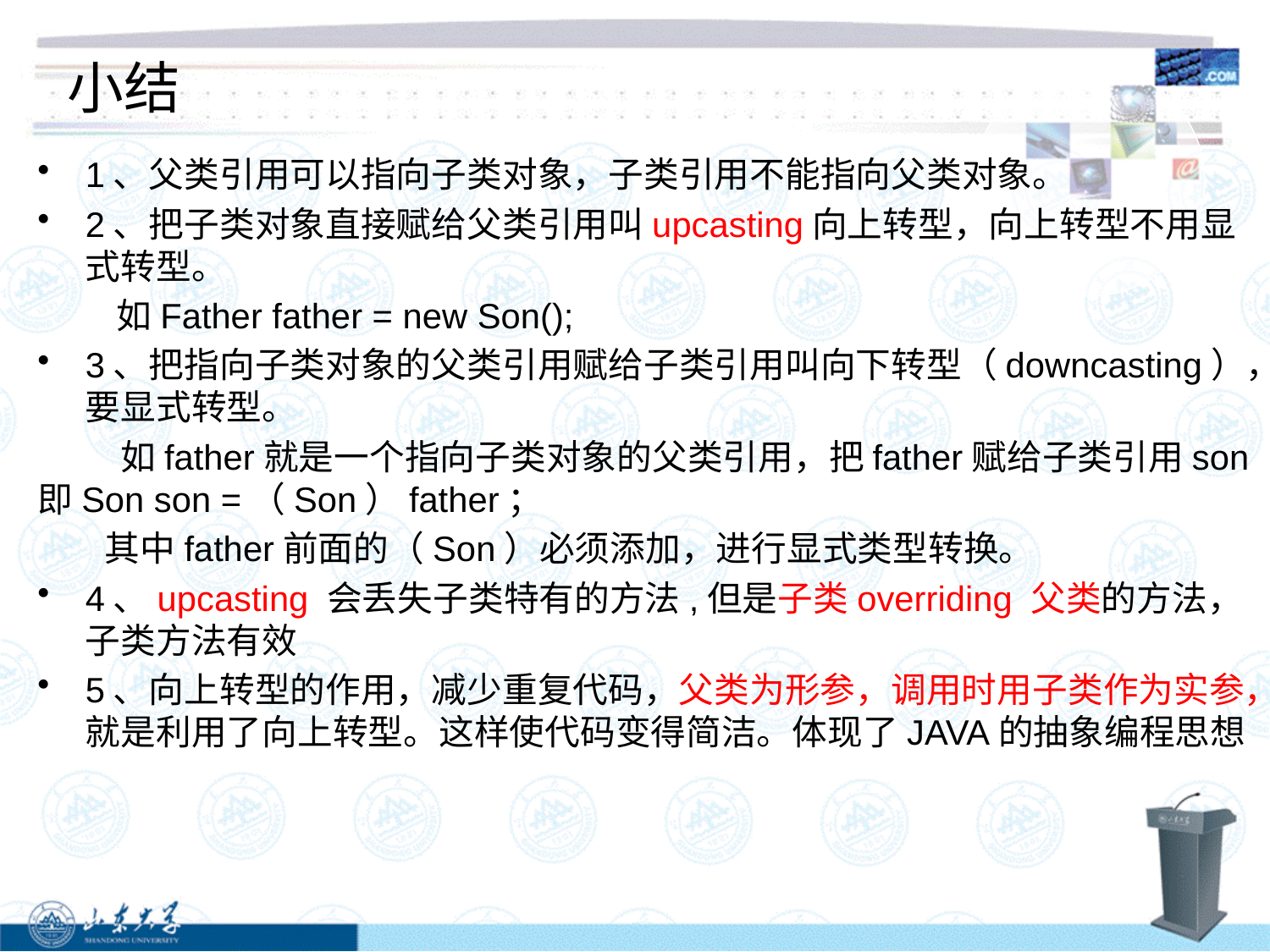

# 小结
1、父类引用可以指向子类对象，子类引用不能指向父类对象。
2、把子类对象直接赋给父类引用叫upcasting向上转型，向上转型不用显式转型。
         如Father father = new Son();
3、把指向子类对象的父类引用赋给子类引用叫向下转型（downcasting），要显式转型。
    　 如father就是一个指向子类对象的父类引用，把father赋给子类引用son 即Son son =（Son）father；
  　 其中father前面的（Son）必须添加，进行显式类型转换。
4、upcasting 会丢失子类特有的方法,但是子类overriding 父类的方法，子类方法有效
5、向上转型的作用，减少重复代码，父类为形参，调用时用子类作为实参，就是利用了向上转型。这样使代码变得简洁。体现了JAVA的抽象编程思想